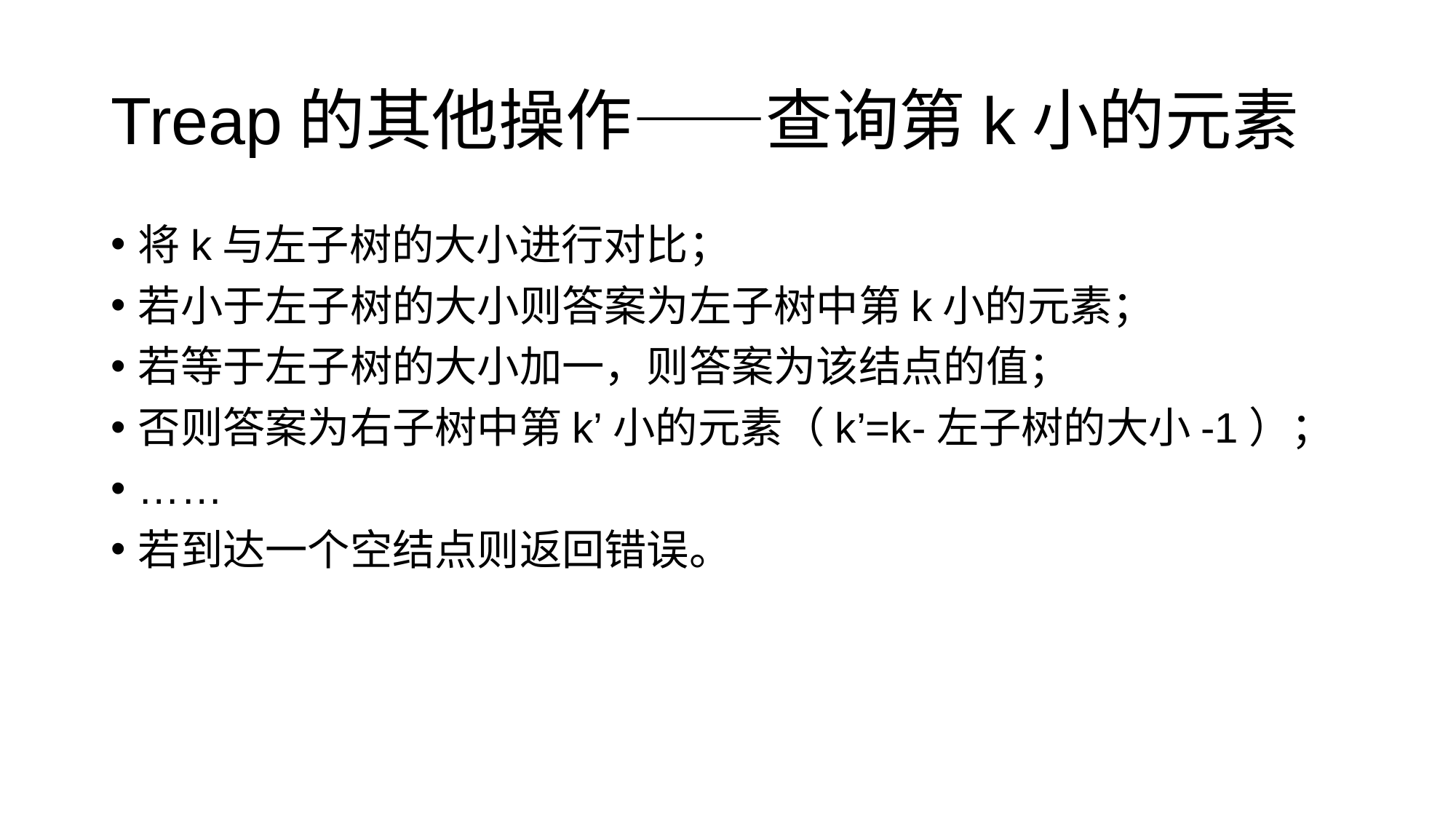

# Treap的其他操作——查询第k小的元素
将k与左子树的大小进行对比；
若小于左子树的大小则答案为左子树中第k小的元素；
若等于左子树的大小加一，则答案为该结点的值；
否则答案为右子树中第k’小的元素（k’=k-左子树的大小-1）；
……
若到达一个空结点则返回错误。